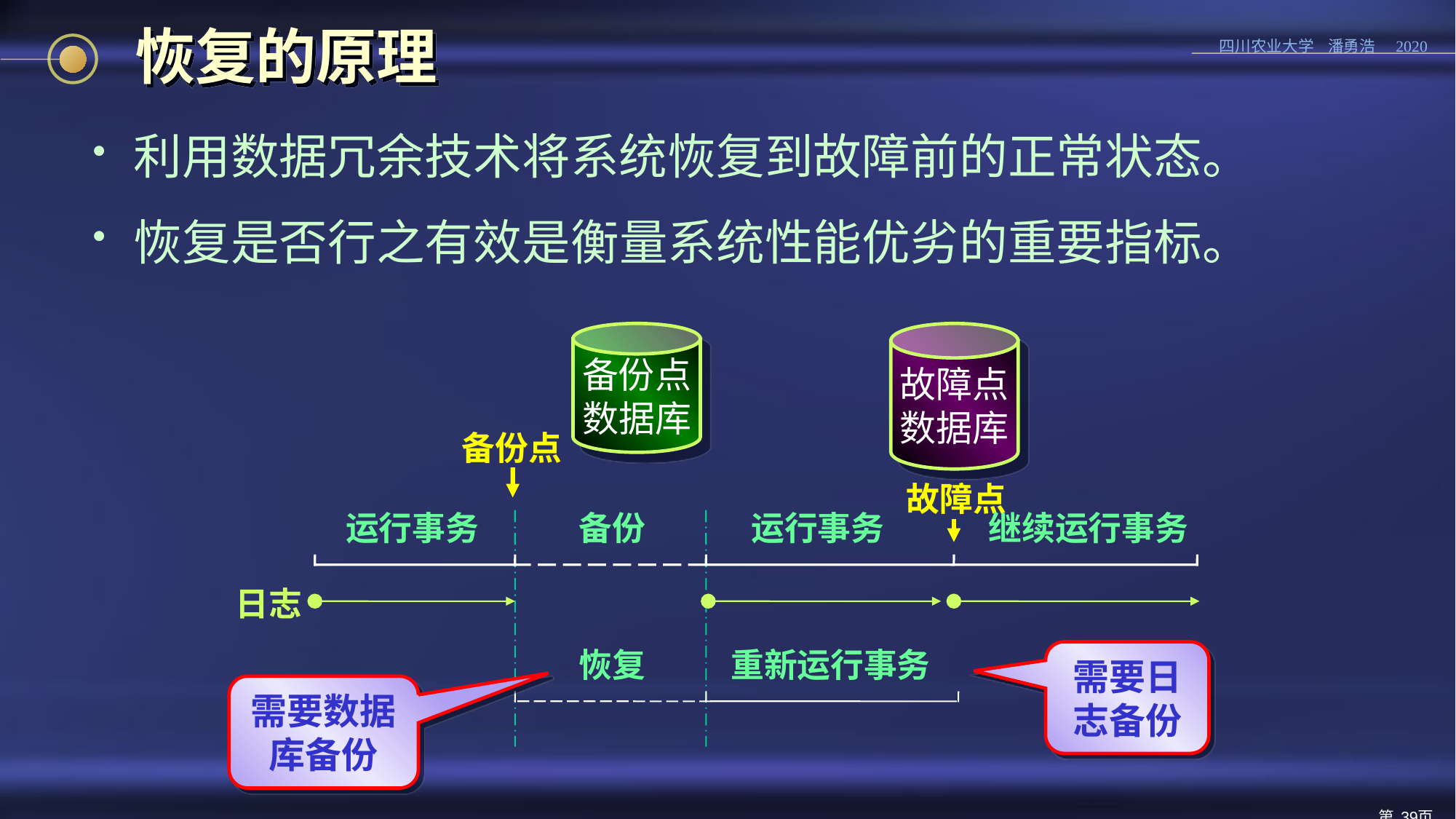

# 恢复的原理
利用数据冗余技术将系统恢复到故障前的正常状态。
恢复是否行之有效是衡量系统性能优劣的重要指标。
备份点
数据库
故障点
数据库
备份点

故障点
运行事务
备份
运行事务
继续运行事务

日志

需要日志备份
恢复
重新运行事务
需要数据库备份